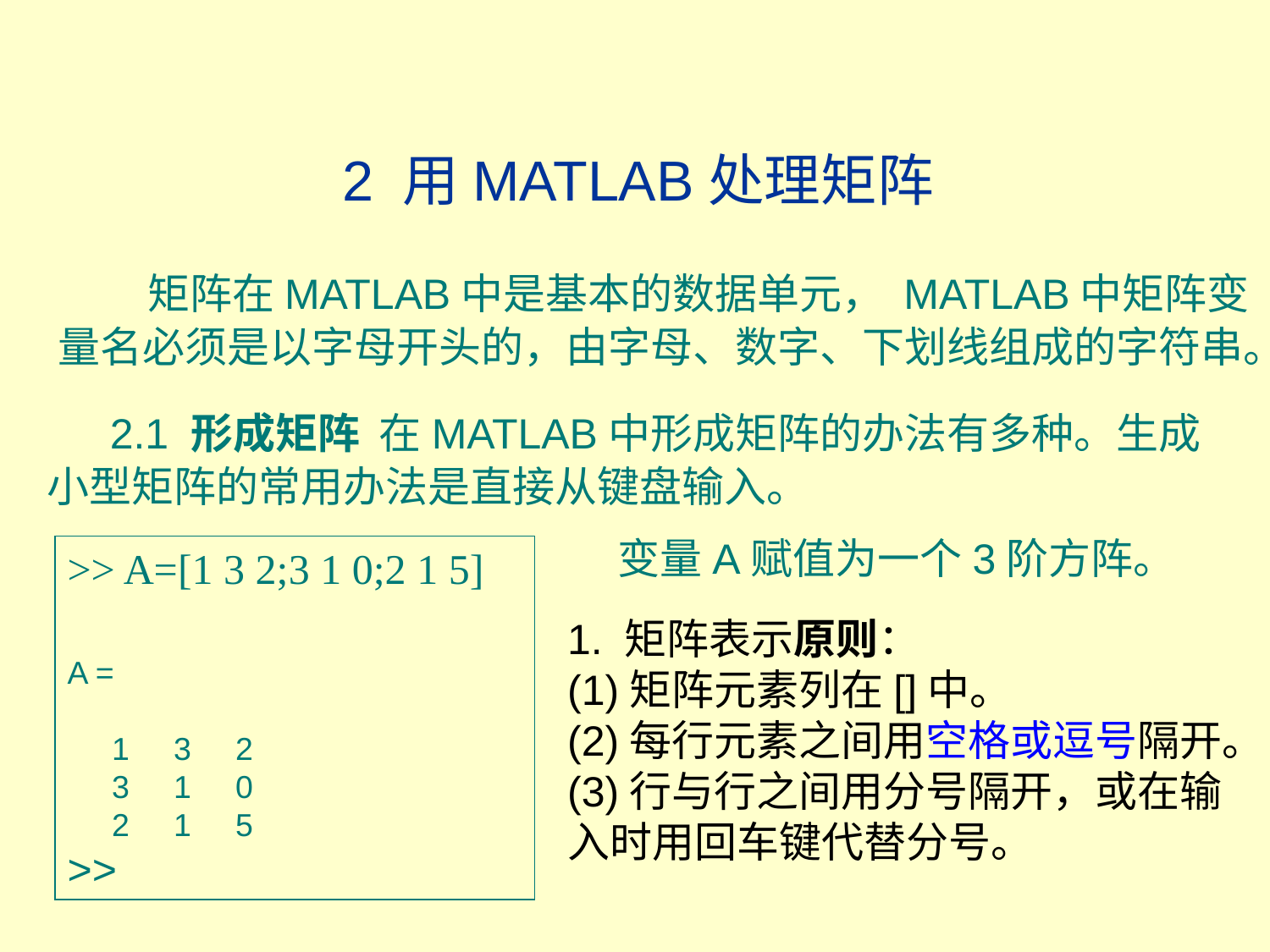

# 2 用MATLAB处理矩阵
      矩阵在MATLAB中是基本的数据单元， MATLAB中矩阵变量名必须是以字母开头的，由字母、数字、下划线组成的字符串。
    2.1 形成矩阵  在MATLAB中形成矩阵的办法有多种。生成小型矩阵的常用办法是直接从键盘输入。
变量A赋值为一个3阶方阵。
>> A=[1 3 2;3 1 0;2 1 5]

A =

     1     3     2
     3     1     0
     2     1     5
>>
1. 矩阵表示原则：
(1)矩阵元素列在[]中。
(2)每行元素之间用空格或逗号隔开。
(3)行与行之间用分号隔开，或在输入时用回车键代替分号。